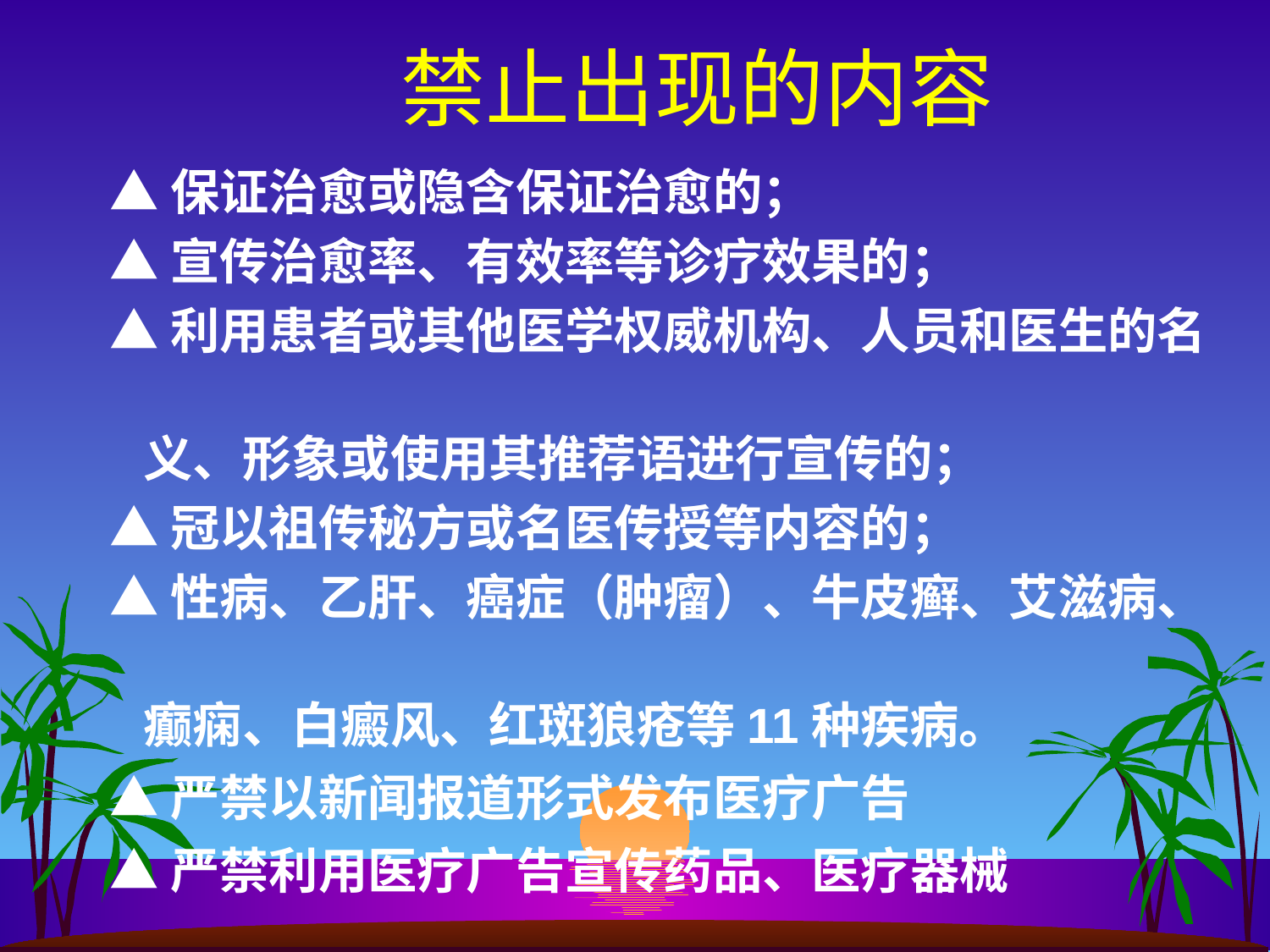

# 禁止出现的内容
▲保证治愈或隐含保证治愈的；
▲宣传治愈率、有效率等诊疗效果的；
▲利用患者或其他医学权威机构、人员和医生的名
  义、形象或使用其推荐语进行宣传的；
▲冠以祖传秘方或名医传授等内容的；
▲性病、乙肝、癌症（肿瘤）、牛皮癣、艾滋病、
  癫痫、白癜风、红斑狼疮等11种疾病。
▲严禁以新闻报道形式发布医疗广告
▲严禁利用医疗广告宣传药品、医疗器械